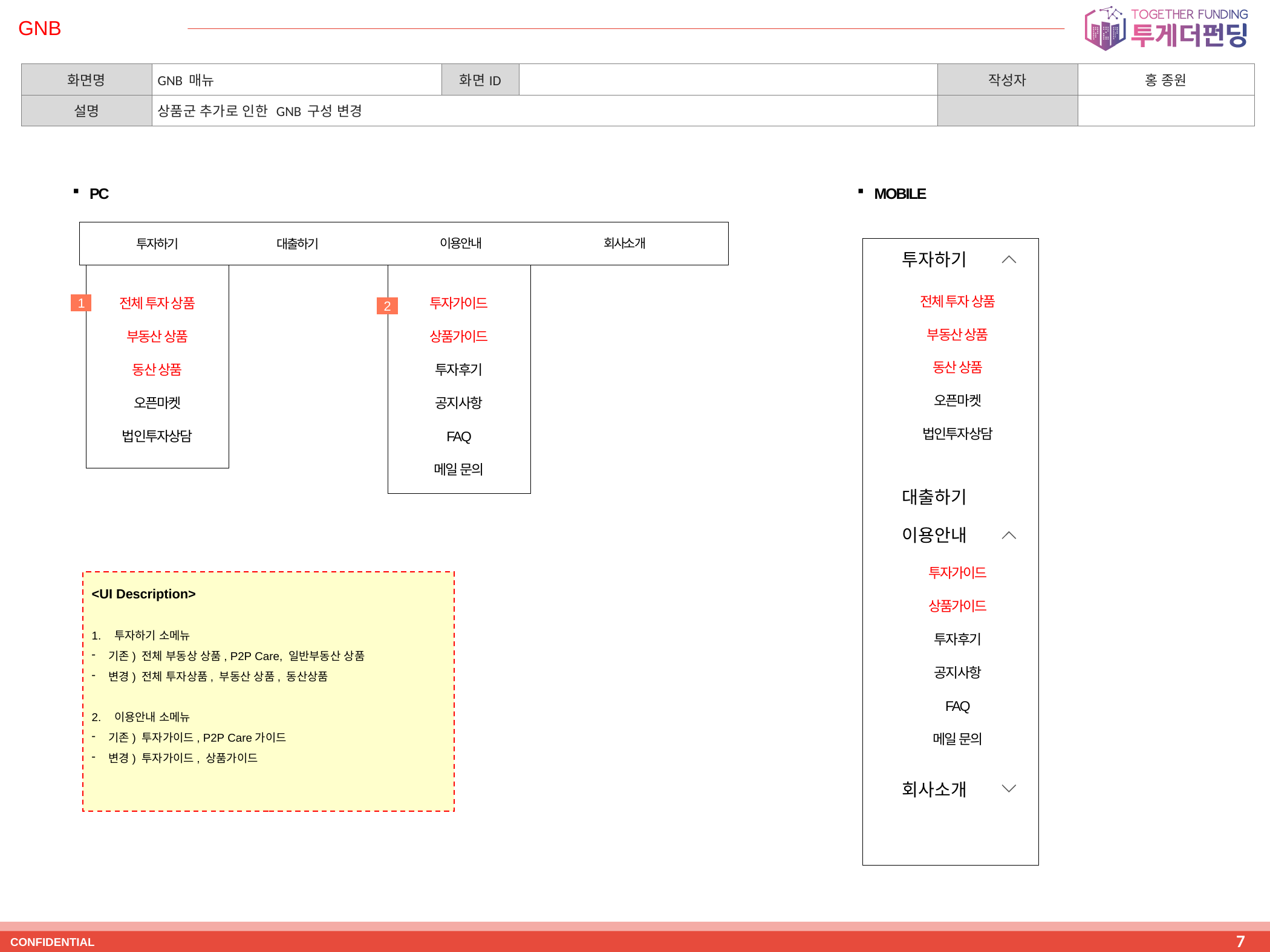

# GNB
| 화면명 | GNB 매뉴 | 화면ID |  | 작성자 | 홍 종원 |
| --- | --- | --- | --- | --- | --- |
| 설명 | 상품군 추가로 인한 GNB 구성 변경 |  |  |  |  |
PC
MOBILE

이용안내
회사소개
투자하기
대출하기

투자하기

전체 투자 상품

부동산 상품

동산 상품

오픈마켓

법인투자상담
1

전체 투자 상품

부동산 상품

동산 상품

오픈마켓

법인투자상담
투자가이드

상품가이드

투자후기

공지사항

FAQ

메일 문의
2

대출하기
이용안내

투자가이드

상품가이드

투자후기

공지사항

FAQ

메일 문의
<UI Description>

투자하기 소메뉴
기존) 전체 부동상 상품, P2P Care, 일반부동산 상품
변경) 전체 투자상품, 부동산 상품, 동산상품

이용안내 소메뉴
기존) 투자가이드, P2P Care가이드
변경) 투자가이드, 상품가이드

회사소개

7